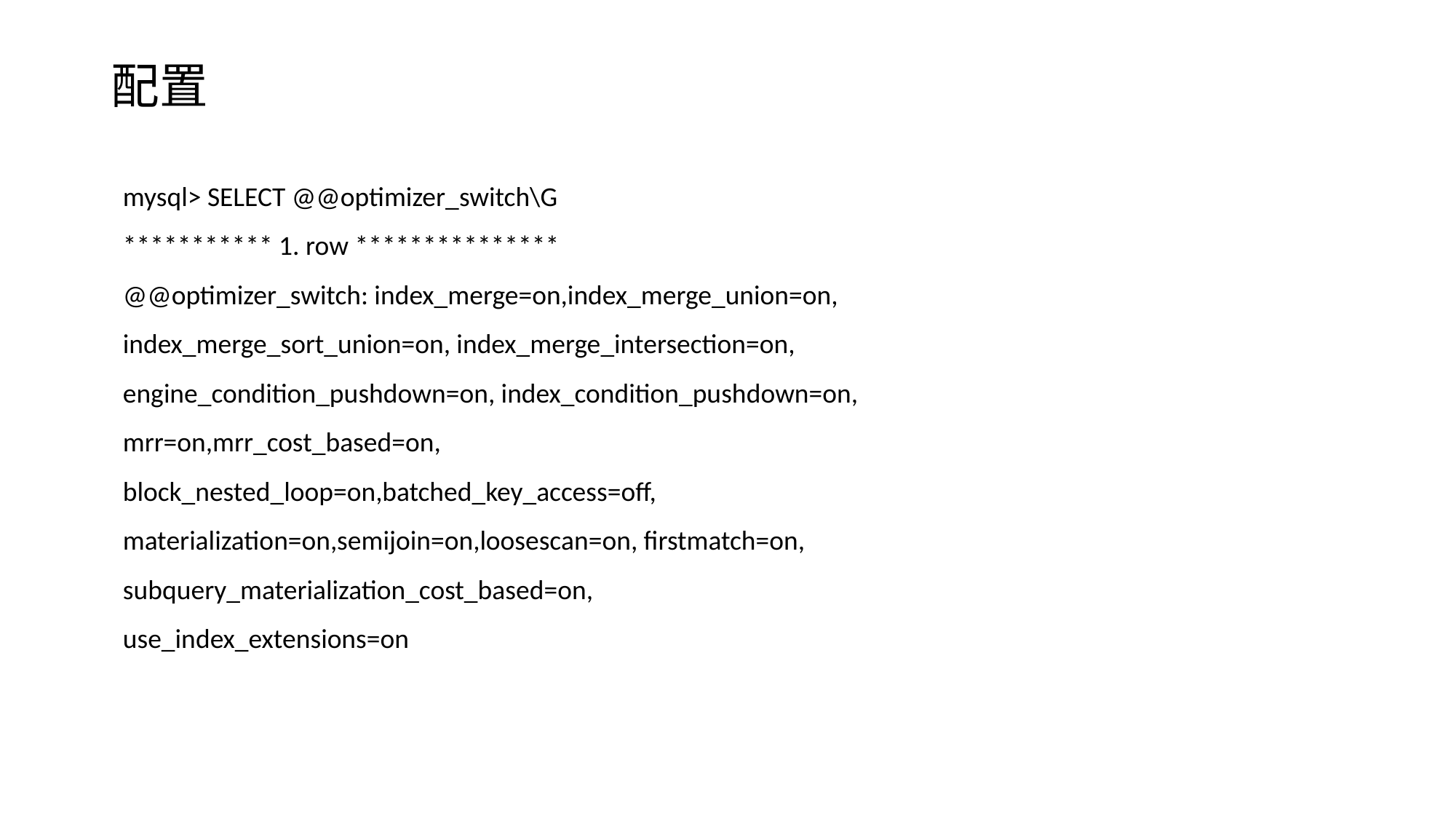

# 配置
mysql> SELECT @@optimizer_switch\G
*********** 1. row ***************
@@optimizer_switch: index_merge=on,index_merge_union=on, index_merge_sort_union=on, index_merge_intersection=on, engine_condition_pushdown=on, index_condition_pushdown=on, mrr=on,mrr_cost_based=on, block_nested_loop=on,batched_key_access=off, materialization=on,semijoin=on,loosescan=on, firstmatch=on, subquery_materialization_cost_based=on, use_index_extensions=on